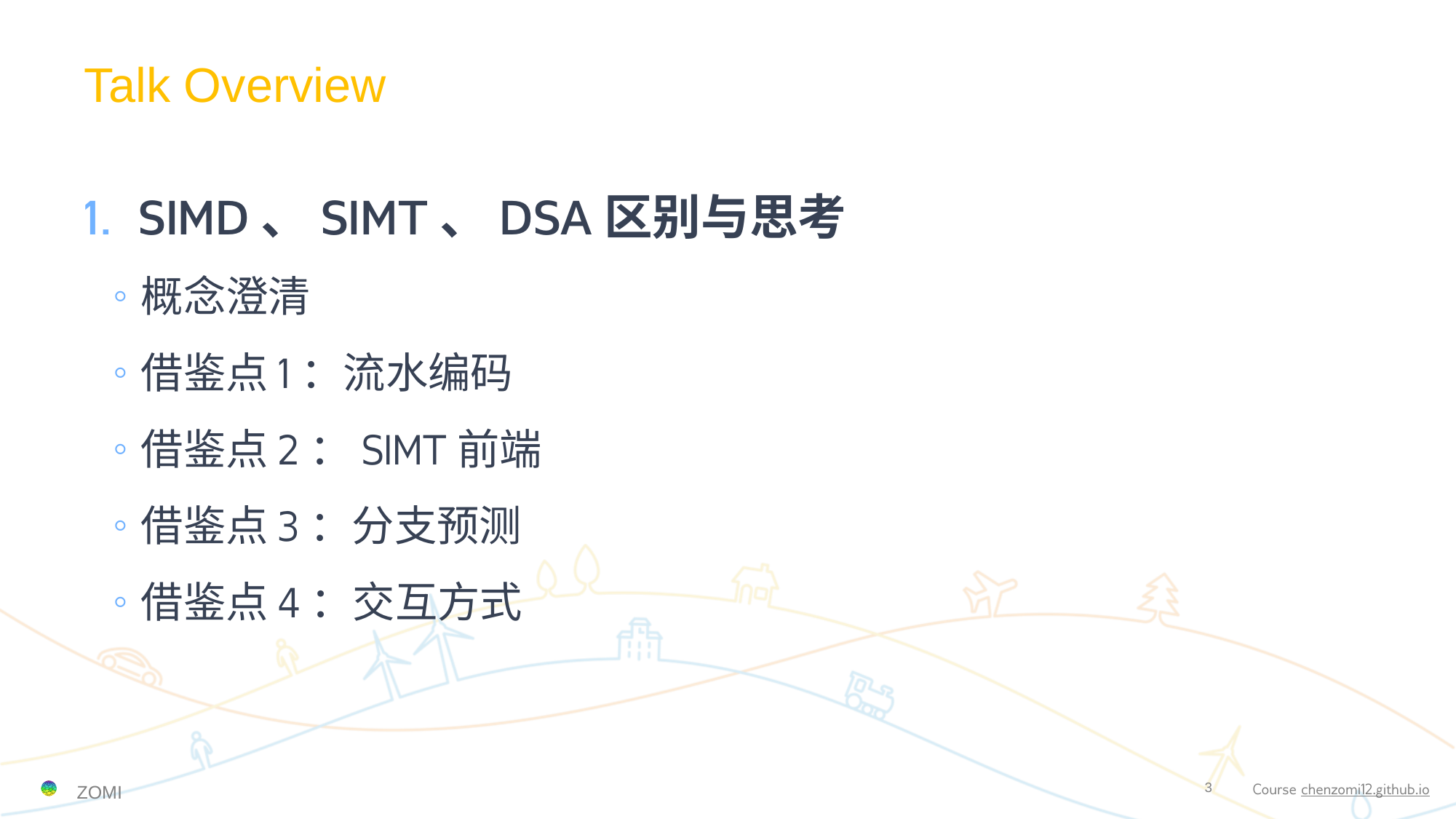

Talk Overview
SIMD、SIMT、DSA区别与思考
概念澄清
借鉴点1：流水编码
借鉴点2：SIMT前端
借鉴点3：分支预测
借鉴点4：交互方式